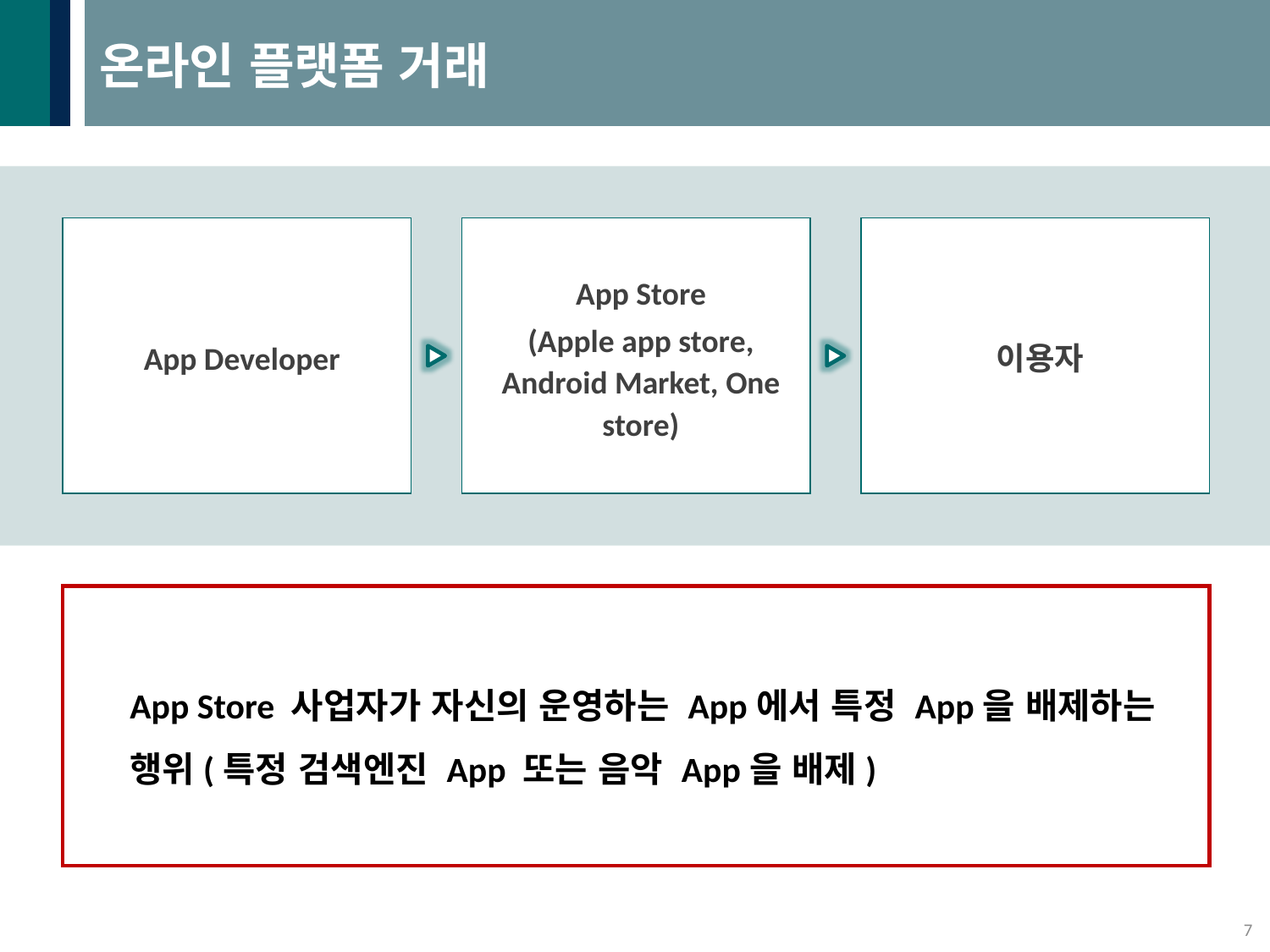

# 온라인 플랫폼 거래

App Developer
App Store
(Apple app store, Android Market, One store)
이용자

App Store 사업자가 자신의 운영하는 App에서 특정 App을 배제하는 행위(특정 검색엔진 App 또는 음악 App을 배제)